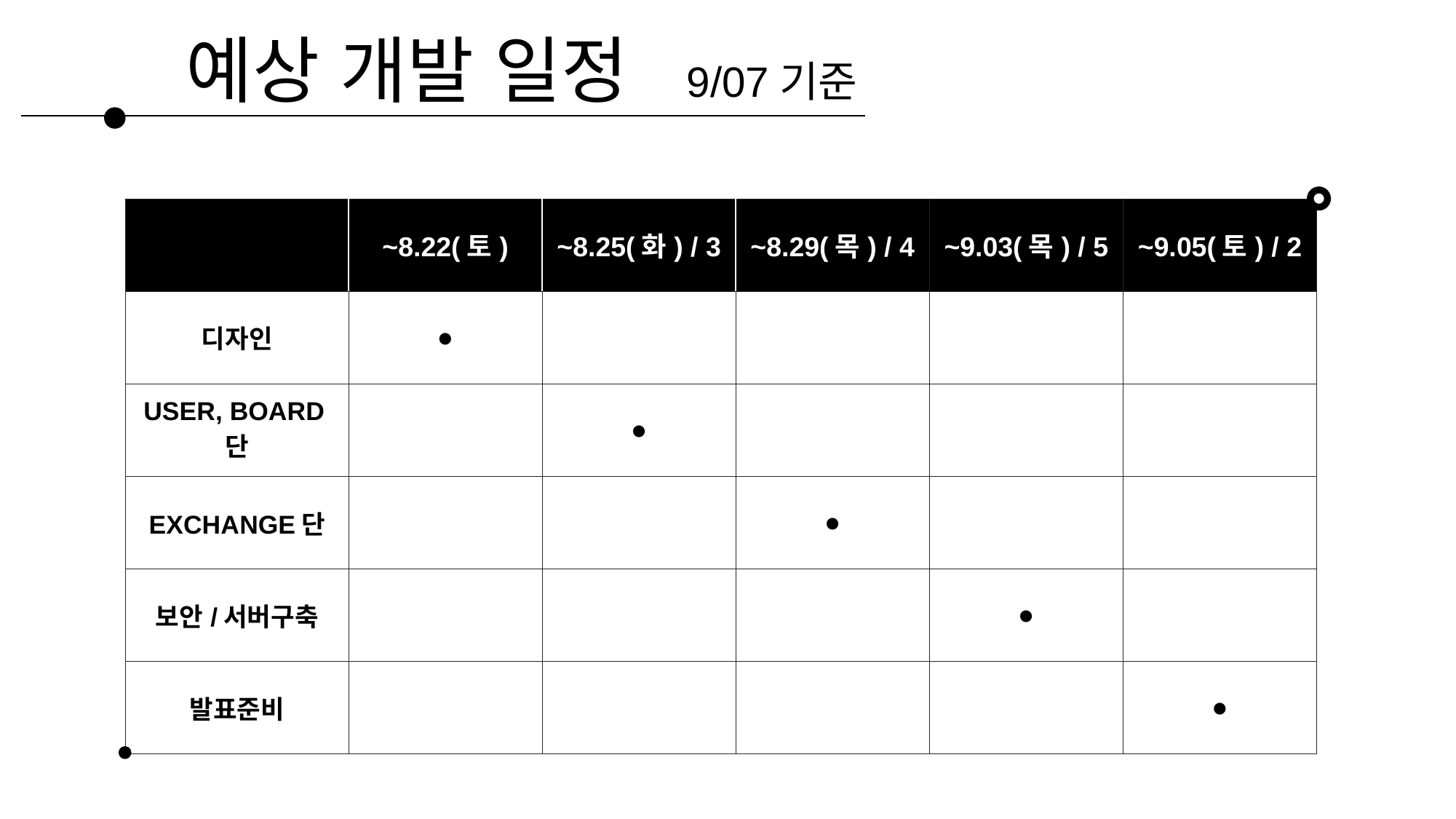

예상 개발 일정  9/07기준

|  | ~8.22(토) | ~8.25(화) / 3 | ~8.29(목) / 4 | ~9.03(목) / 5 | ~9.05(토) / 2 |
| --- | --- | --- | --- | --- | --- |
| 디자인 | ● |  |  |  |  |
| USER, BOARD단 |  | ● |  |  |  |
| EXCHANGE단 |  |  | ● |  |  |
| 보안/서버구축 |  |  |  | ● |  |
| 발표준비 |  |  |  |  | ● |